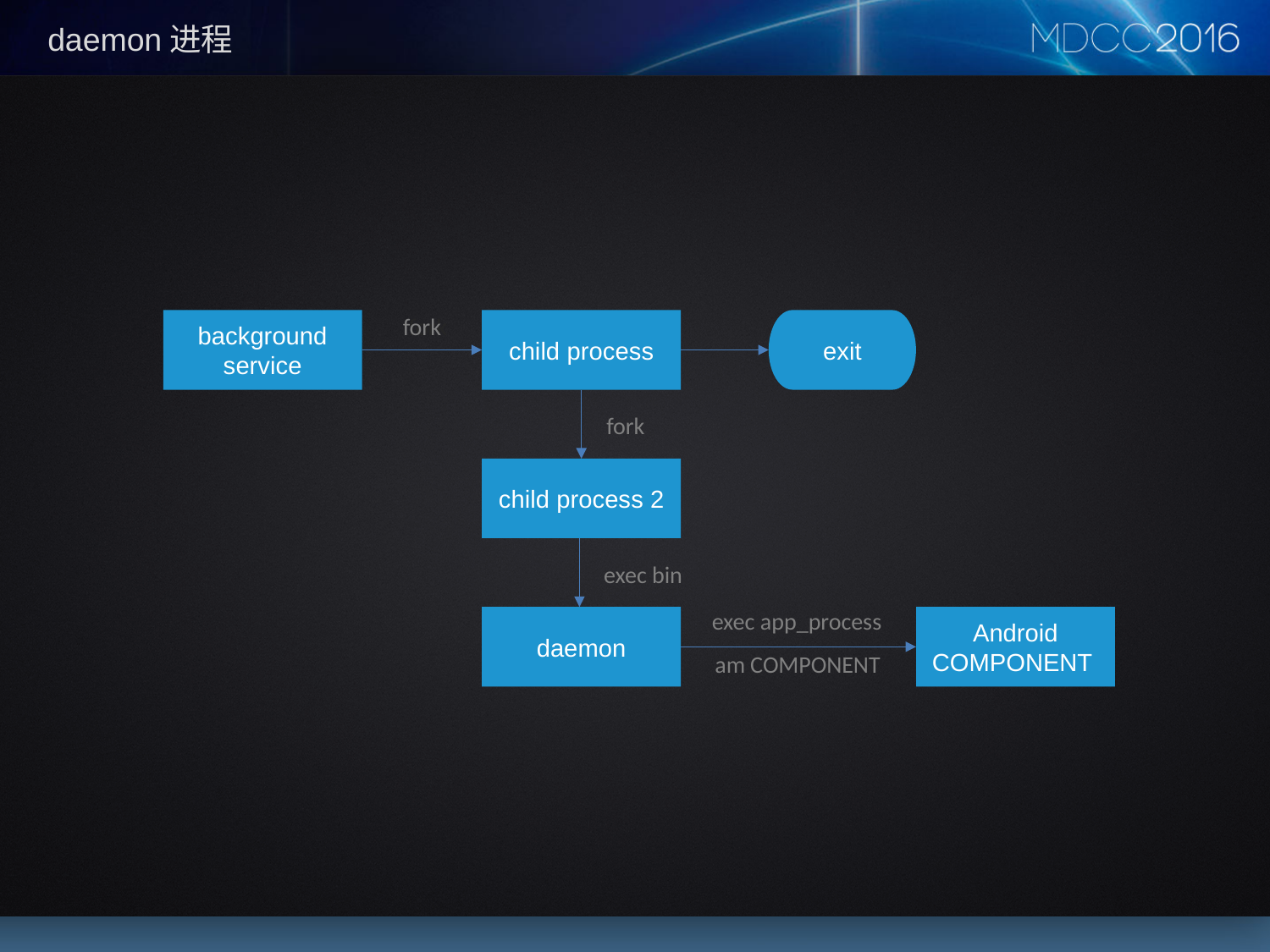

# daemon进程
fork
fork
background service
child process
exit
fork
child process 2
exec bin
exec app_process
daemon
Android COMPONENT
am COMPONENT